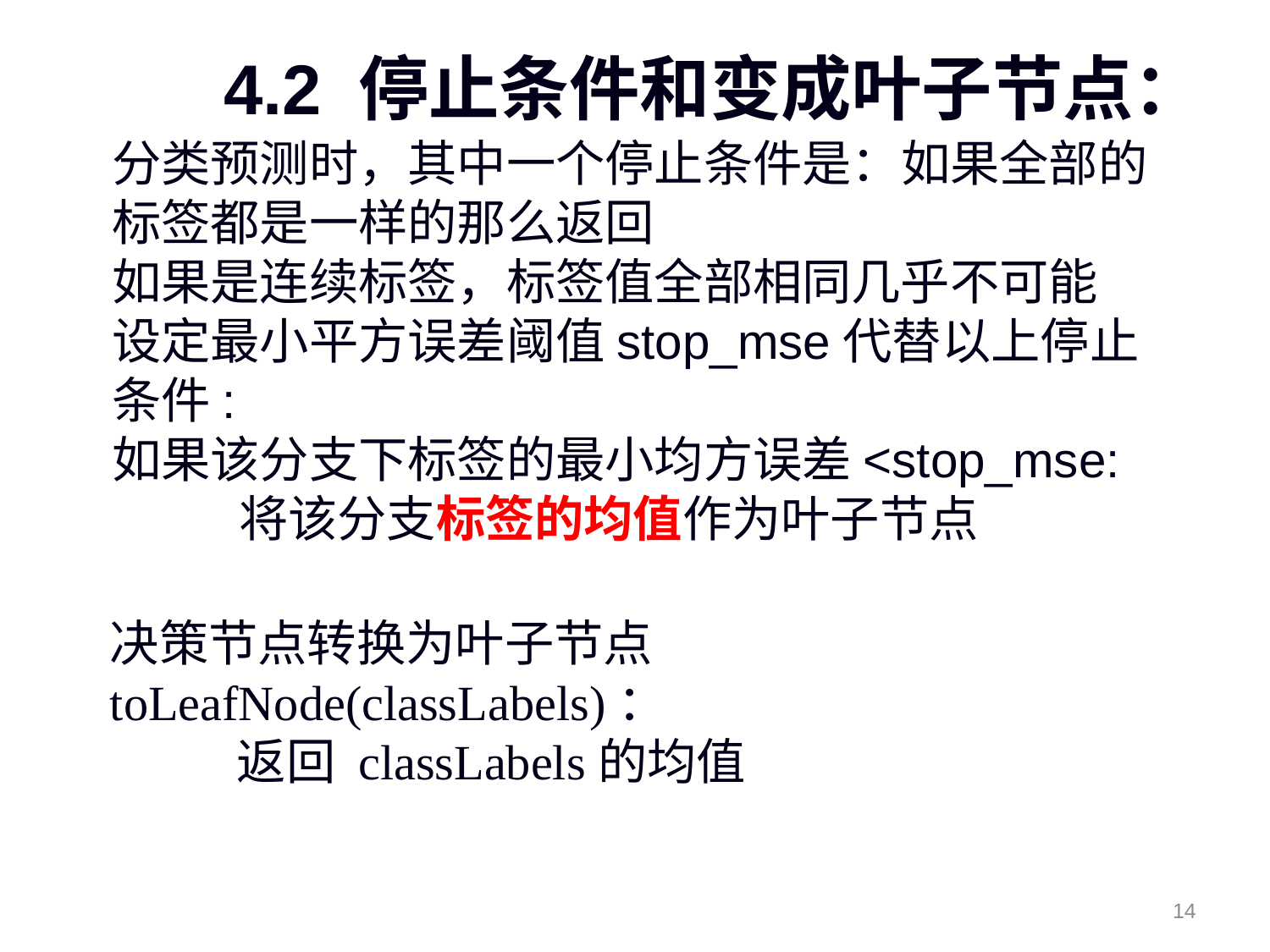

4.2 停止条件和变成叶子节点：
分类预测时，其中一个停止条件是：如果全部的标签都是一样的那么返回
如果是连续标签，标签值全部相同几乎不可能
设定最小平方误差阈值stop_mse代替以上停止条件:
如果该分支下标签的最小均方误差<stop_mse:
	将该分支标签的均值作为叶子节点
决策节点转换为叶子节点toLeafNode(classLabels)：
	返回 classLabels的均值